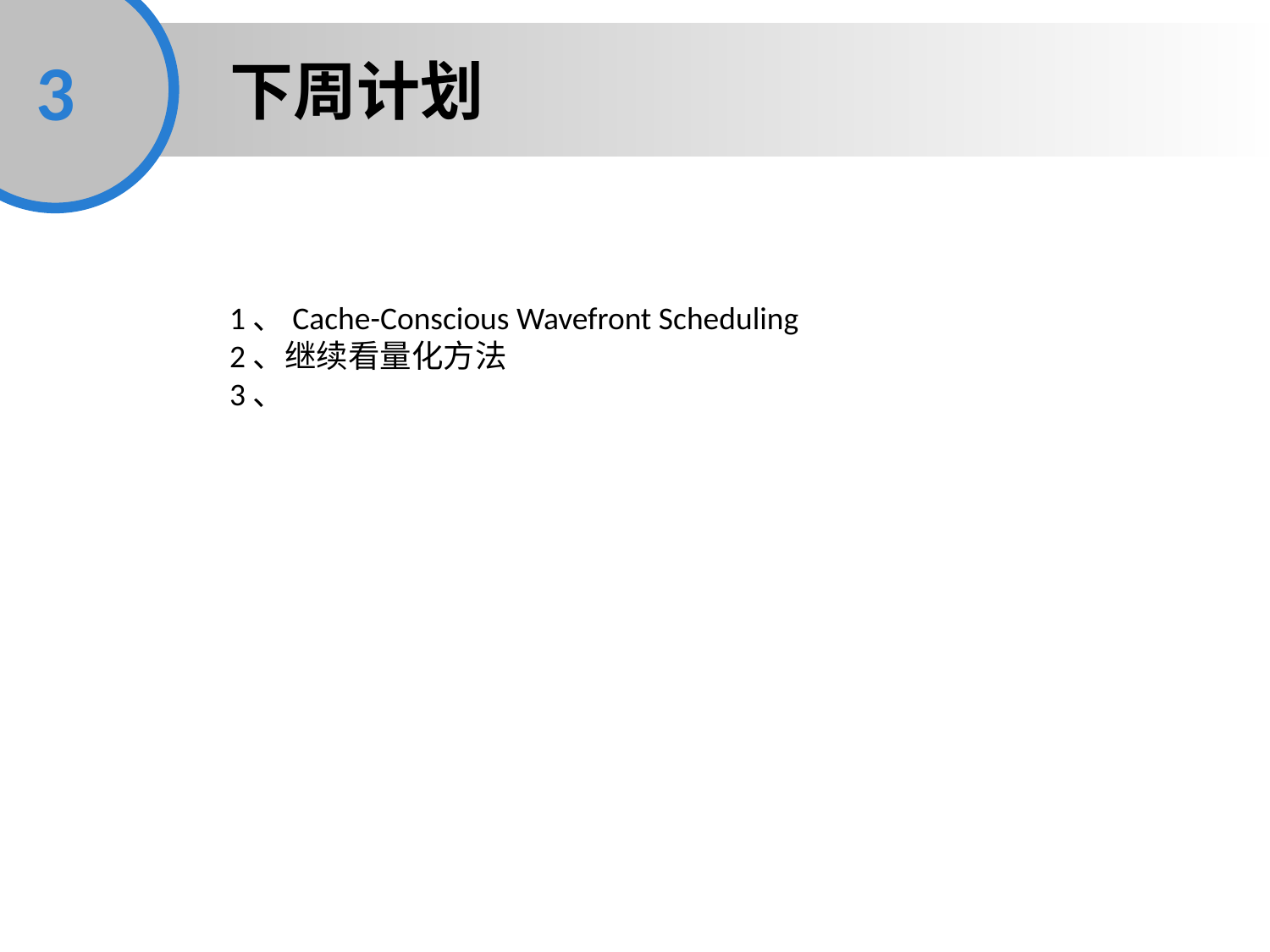

3

下周计划
1、Cache-Conscious Wavefront Scheduling
2、继续看量化方法
3、